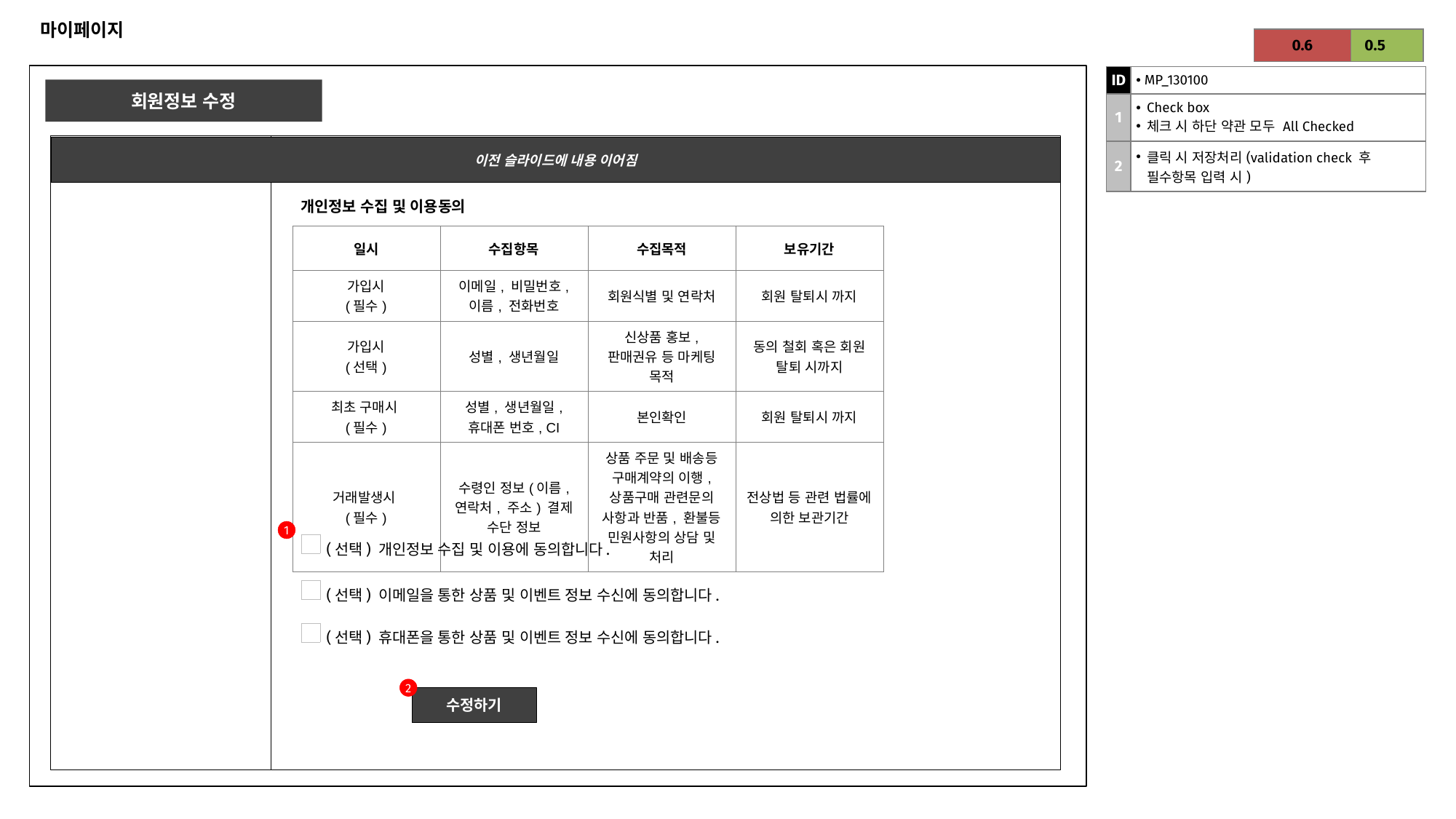

# 마이페이지
| 0.6 |
| --- |
| 0.5 |
| --- |

| ID | MP\_130100 |
| --- | --- |
| 1 | Check box 체크 시 하단 약관 모두 All Checked |
| 2 | 클릭 시 저장처리(validation check 후 필수항목 입력 시) |
회원정보 수정

이전 슬라이드에 내용 이어짐
회원정보 수정
개인정보 수집 및 이용동의
| 일시 | 수집항목 | 수집목적 | 보유기간 |
| --- | --- | --- | --- |
| 가입시 (필수) | 이메일, 비밀번호, 이름, 전화번호 | 회원식별 및 연락처 | 회원 탈퇴시 까지 |
| 가입시 (선택) | 성별, 생년월일 | 신상품 홍보, 판매권유 등 마케팅 목적 | 동의 철회 혹은 회원 탈퇴 시까지 |
| 최초 구매시  (필수) | 성별, 생년월일, 휴대폰 번호, CI | 본인확인 | 회원 탈퇴시 까지 |
| 거래발생시  (필수) | 수령인 정보(이름, 연락처, 주소) 결제 수단 정보 | 상품 주문 및 배송등 구매계약의 이행, 상품구매 관련문의 사항과 반품, 환불등 민원사항의 상담 및 처리 | 전상법 등 관련 법률에 의한 보관기간 |
1
(선택) 개인정보 수집 및 이용에 동의합니다.
|  |
| --- |
(선택) 이메일을 통한 상품 및 이벤트 정보 수신에 동의합니다.
|  |
| --- |
(선택) 휴대폰을 통한 상품 및 이벤트 정보 수신에 동의합니다.
|  |
| --- |
2
수정하기